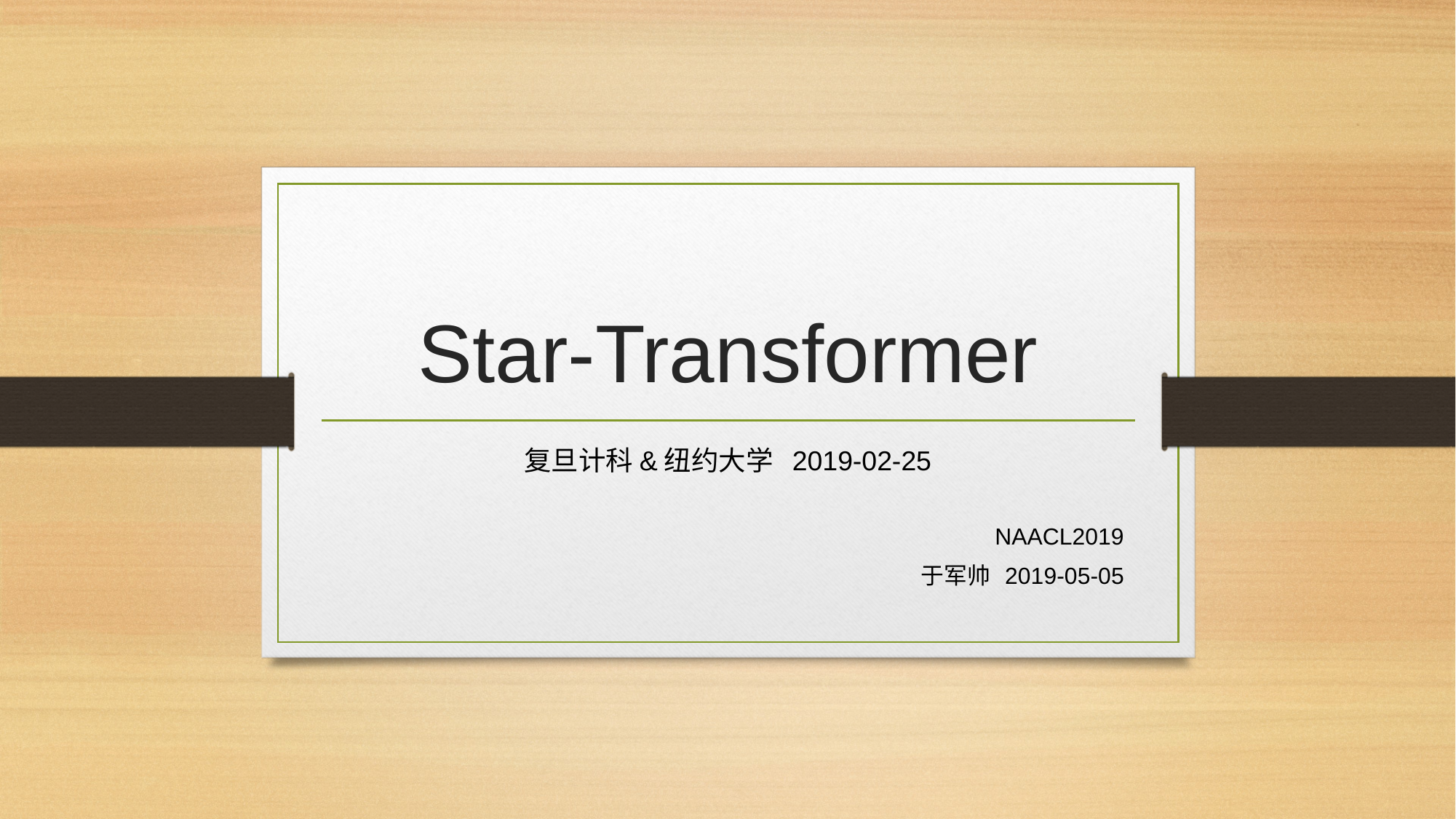

# Star-Transformer
复旦计科&纽约大学  2019-02-25
NAACL2019
于军帅  2019-05-05